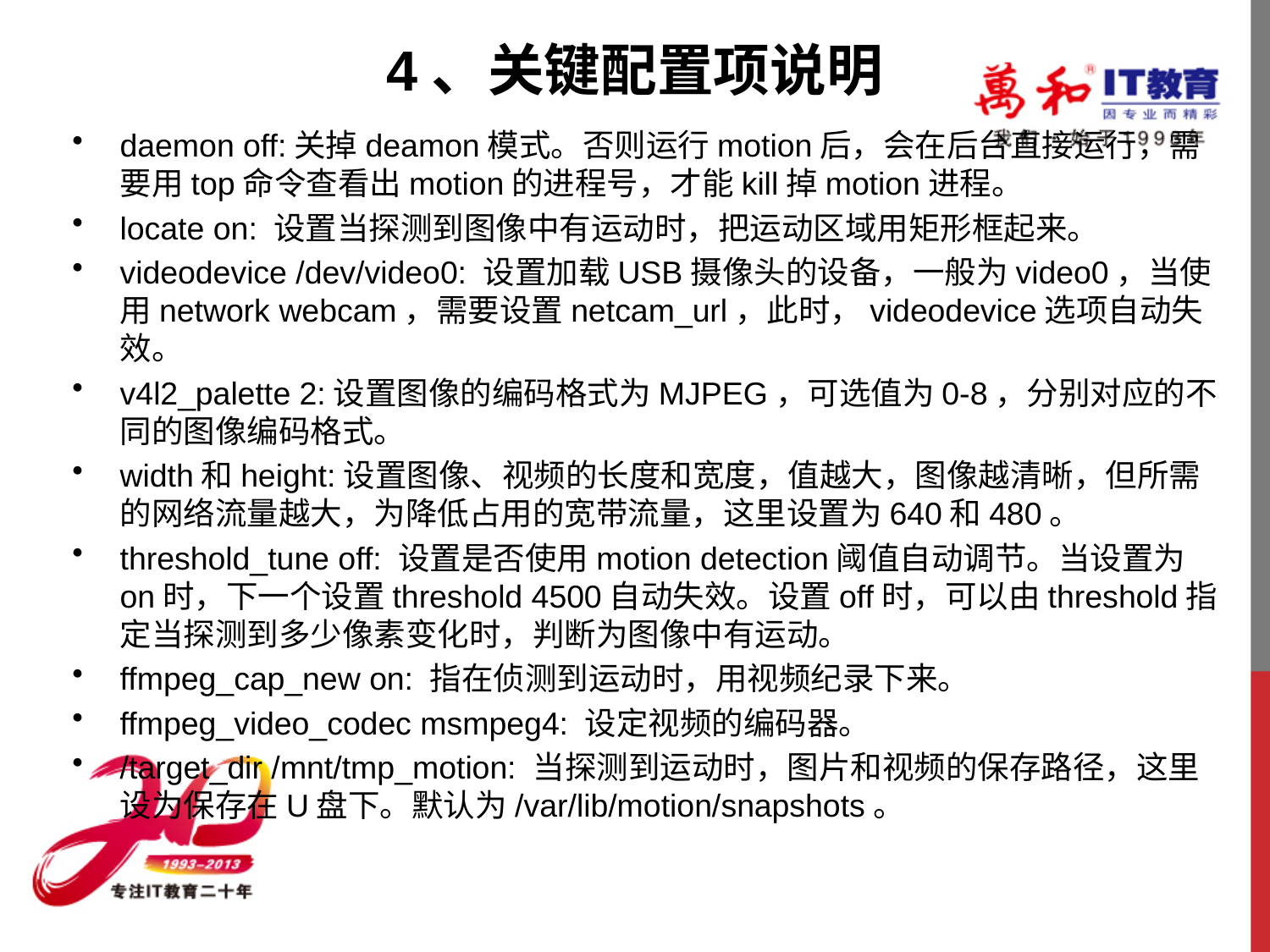

# 4、关键配置项说明
daemon off:关掉deamon模式。否则运行motion后，会在后台直接运行，需要用top命令查看出motion的进程号，才能kill掉motion进程。
locate on: 设置当探测到图像中有运动时，把运动区域用矩形框起来。
videodevice /dev/video0: 设置加载USB摄像头的设备，一般为video0，当使用network webcam，需要设置netcam_url，此时，videodevice选项自动失效。
v4l2_palette 2:设置图像的编码格式为MJPEG，可选值为0-8，分别对应的不同的图像编码格式。
width和height:设置图像、视频的长度和宽度，值越大，图像越清晰，但所需的网络流量越大，为降低占用的宽带流量，这里设置为640和480。
threshold_tune off: 设置是否使用motion detection阈值自动调节。当设置为on时，下一个设置threshold 4500自动失效。设置off时，可以由threshold指定当探测到多少像素变化时，判断为图像中有运动。
ffmpeg_cap_new on: 指在侦测到运动时，用视频纪录下来。
ffmpeg_video_codec msmpeg4: 设定视频的编码器。
/target_dir /mnt/tmp_motion: 当探测到运动时，图片和视频的保存路径，这里设为保存在U盘下。默认为/var/lib/motion/snapshots。